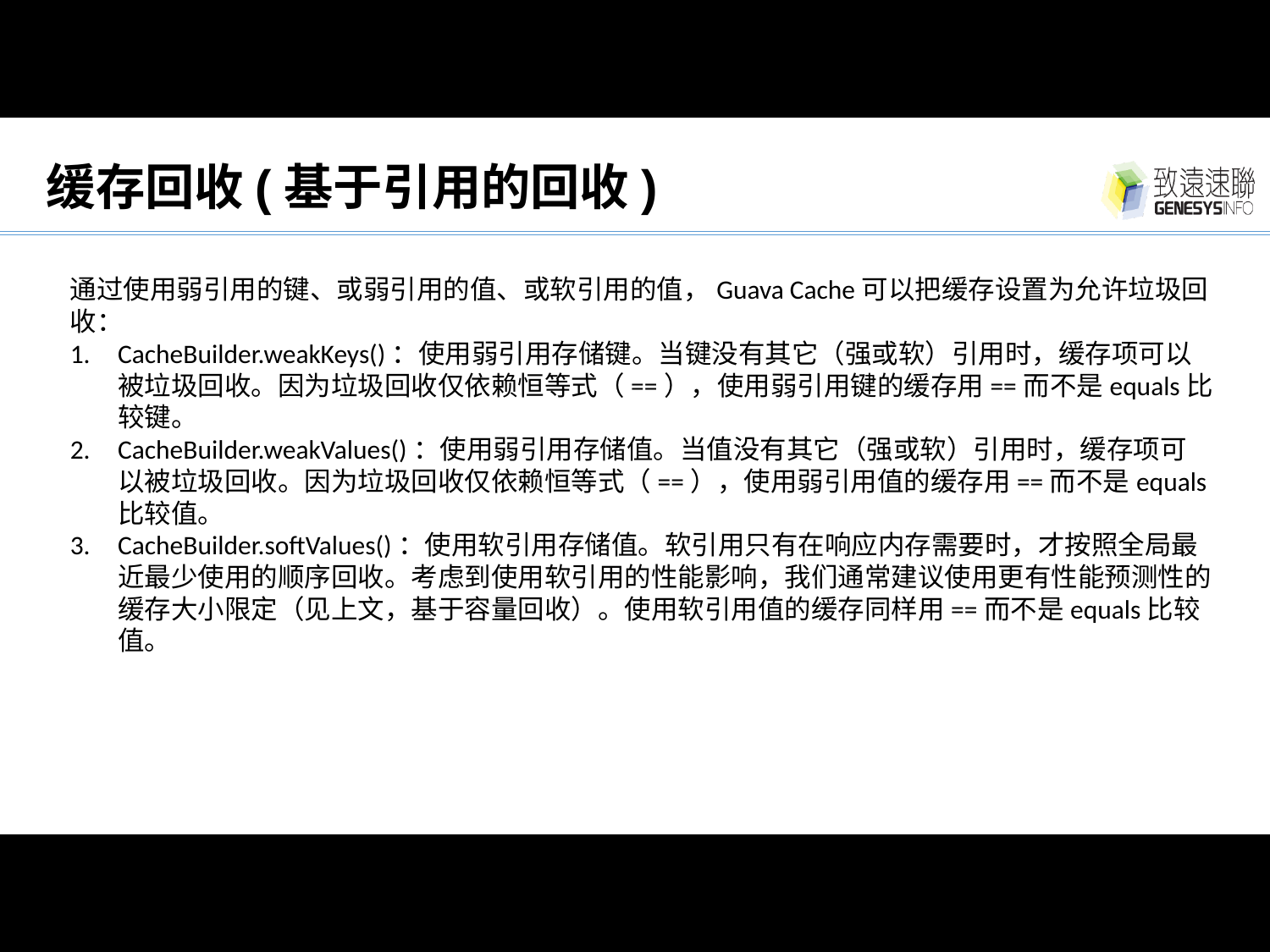

缓存回收(基于引用的回收)

通过使用弱引用的键、或弱引用的值、或软引用的值，Guava Cache可以把缓存设置为允许垃圾回收：
CacheBuilder.weakKeys()：使用弱引用存储键。当键没有其它（强或软）引用时，缓存项可以被垃圾回收。因为垃圾回收仅依赖恒等式（==），使用弱引用键的缓存用==而不是equals比较键。
CacheBuilder.weakValues()：使用弱引用存储值。当值没有其它（强或软）引用时，缓存项可以被垃圾回收。因为垃圾回收仅依赖恒等式（==），使用弱引用值的缓存用==而不是equals比较值。
CacheBuilder.softValues()：使用软引用存储值。软引用只有在响应内存需要时，才按照全局最近最少使用的顺序回收。考虑到使用软引用的性能影响，我们通常建议使用更有性能预测性的缓存大小限定（见上文，基于容量回收）。使用软引用值的缓存同样用==而不是equals比较值。